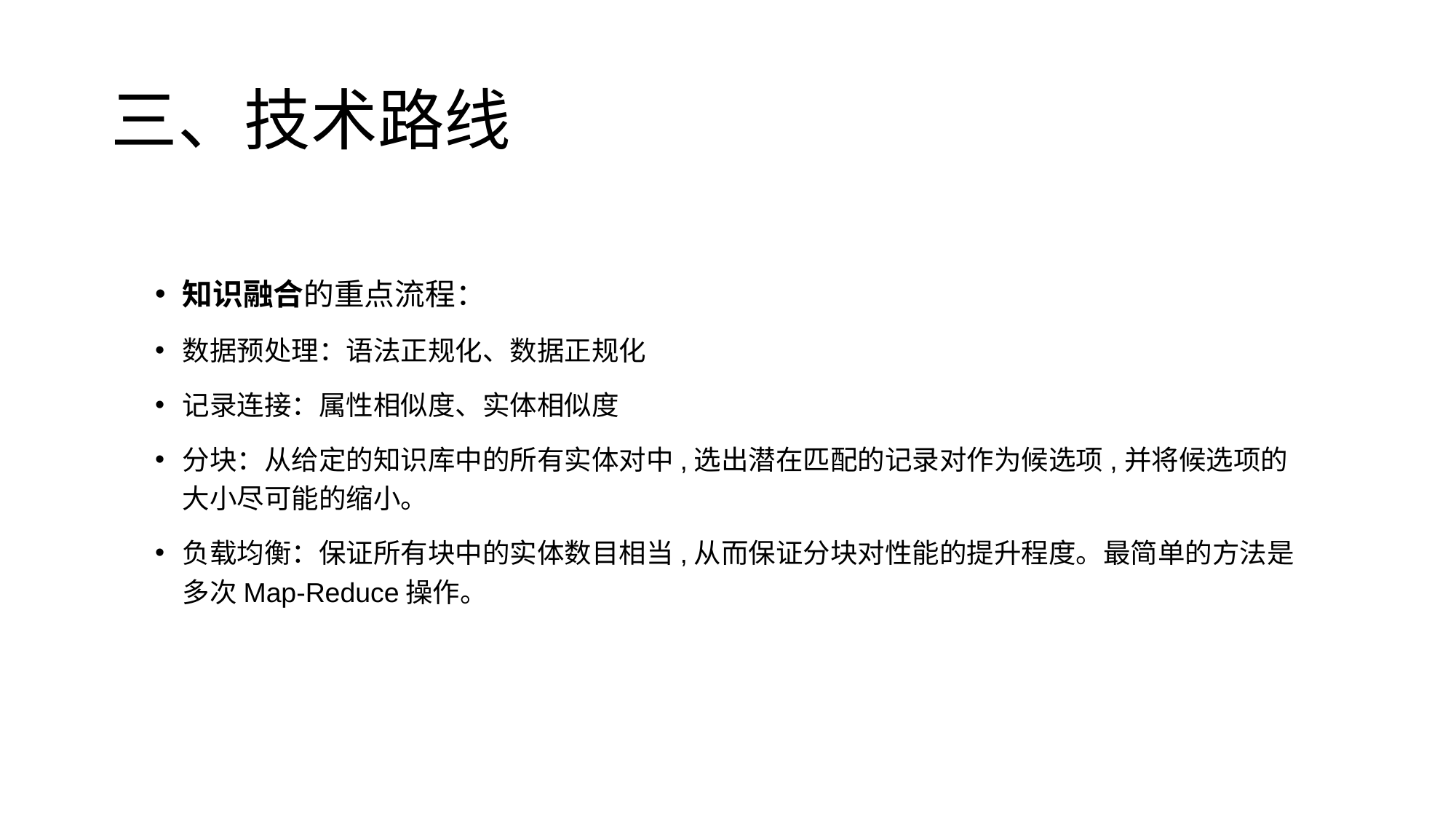

# 三、技术路线
知识融合的重点流程：
数据预处理：语法正规化、数据正规化
记录连接：属性相似度、实体相似度
分块：从给定的知识库中的所有实体对中,选出潜在匹配的记录对作为候选项,并将候选项的大小尽可能的缩小。
负载均衡：保证所有块中的实体数目相当,从而保证分块对性能的提升程度。最简单的方法是多次Map-Reduce操作。